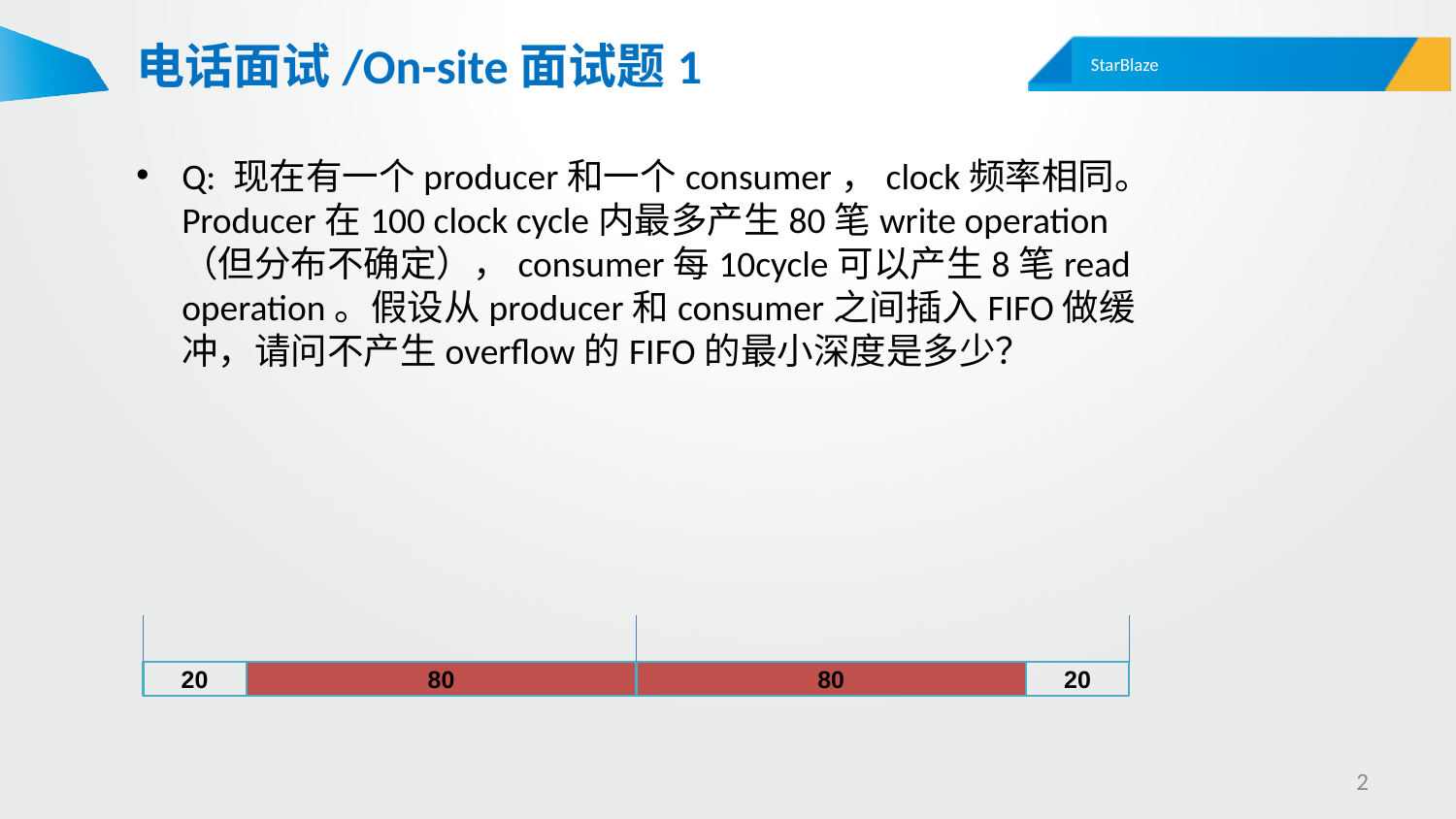

# 电话面试/On-site面试题1
Q: 现在有一个producer和一个consumer，clock频率相同。Producer在100 clock cycle内最多产生80笔write operation（但分布不确定），consumer每10cycle可以产生8笔read operation。假设从producer和consumer之间插入FIFO做缓冲，请问不产生overflow的FIFO的最小深度是多少？
20
80
80
20
2